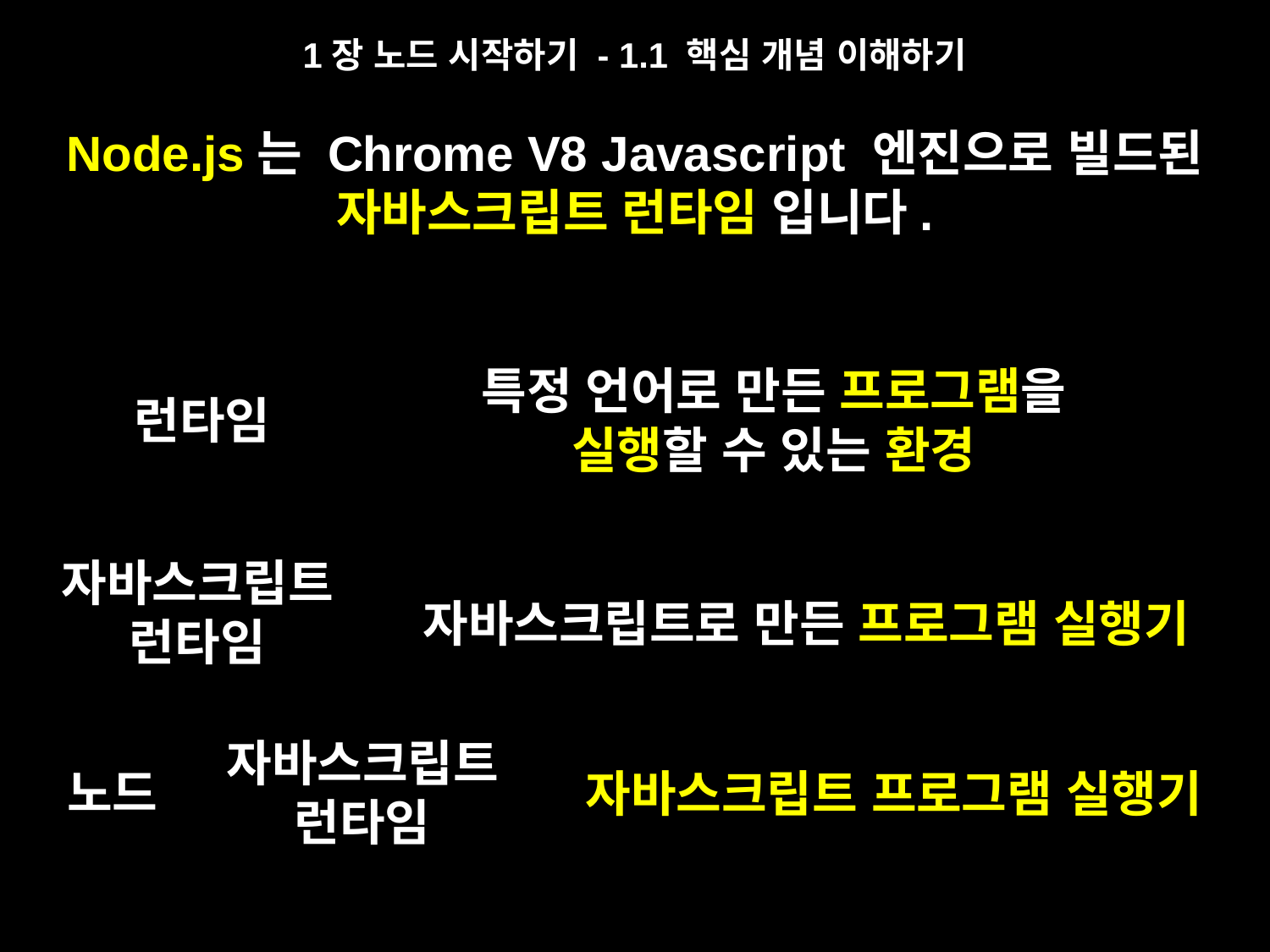

1장 노드 시작하기 - 1.1 핵심 개념 이해하기
Node.js는 Chrome V8 Javascript 엔진으로 빌드된
자바스크립트 런타임 입니다.
특정 언어로 만든 프로그램을
실행할 수 있는 환경
런타임
자바스크립트
런타임
자바스크립트로 만든 프로그램 실행기
자바스크립트
런타임
노드
자바스크립트 프로그램 실행기